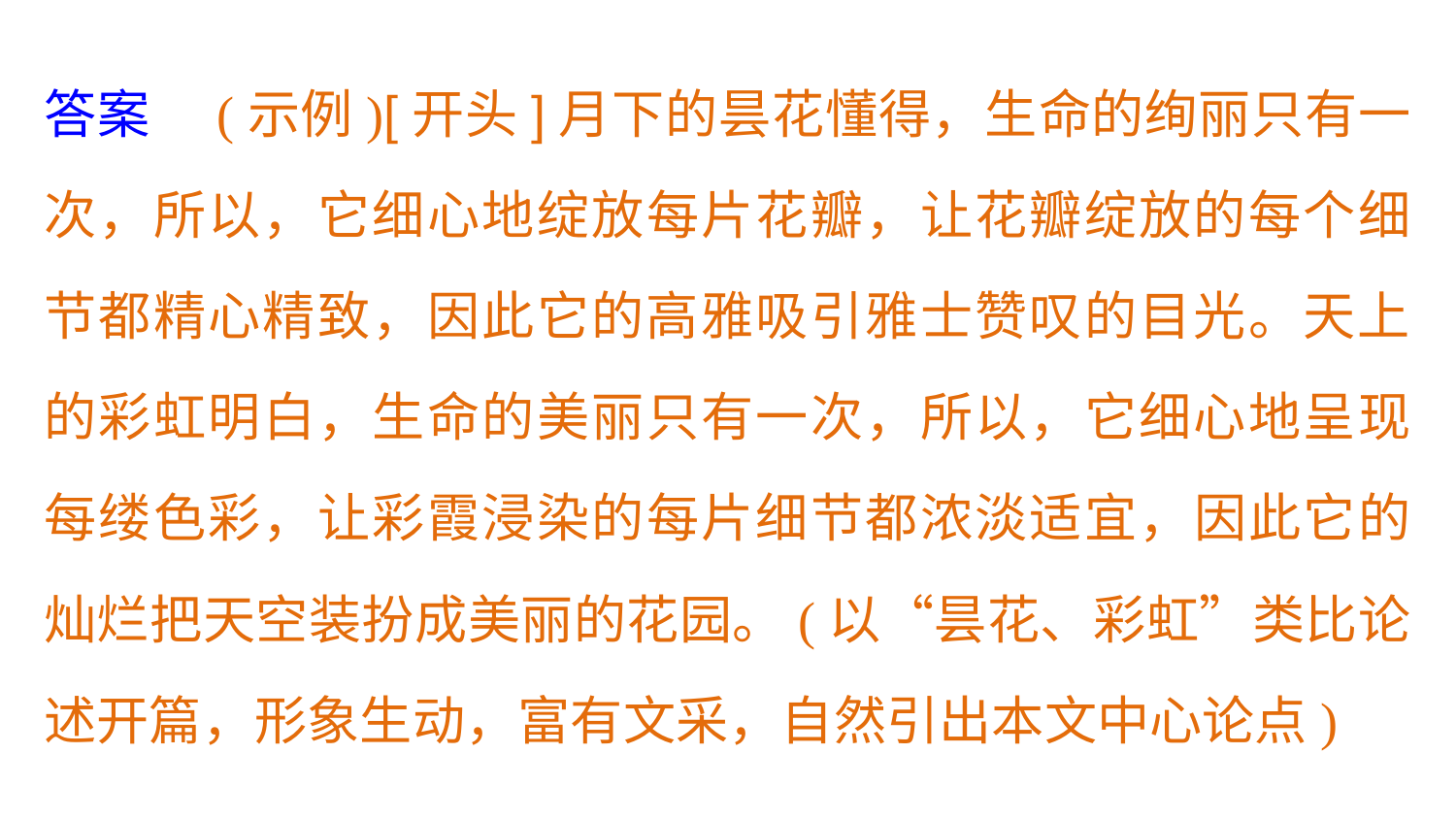

答案　(示例)[开头]月下的昙花懂得，生命的绚丽只有一次，所以，它细心地绽放每片花瓣，让花瓣绽放的每个细节都精心精致，因此它的高雅吸引雅士赞叹的目光。天上的彩虹明白，生命的美丽只有一次，所以，它细心地呈现每缕色彩，让彩霞浸染的每片细节都浓淡适宜，因此它的灿烂把天空装扮成美丽的花园。(以“昙花、彩虹”类比论述开篇，形象生动，富有文采，自然引出本文中心论点)